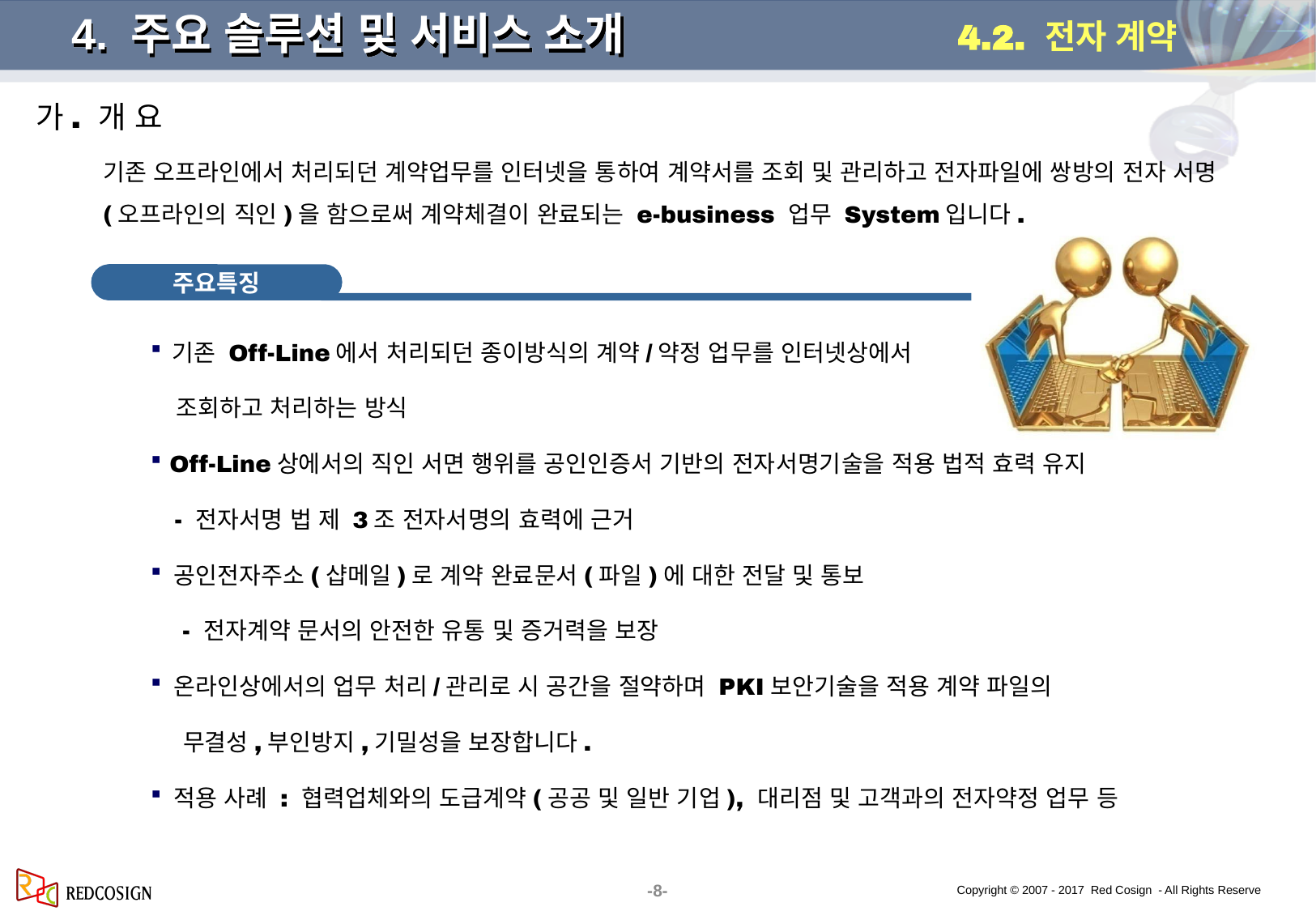

4. 주요 솔루션 및 서비스 소개
4.2. 전자 계약
가. 개 요
기존 오프라인에서 처리되던 계약업무를 인터넷을 통하여 계약서를 조회 및 관리하고 전자파일에 쌍방의 전자 서명(오프라인의 직인)을 함으로써 계약체결이 완료되는 e-business 업무 System입니다.

주요특징

 기존 Off-Line에서 처리되던 종이방식의 계약/약정 업무를 인터넷상에서
   조회하고 처리하는 방식
 Off-Line상에서의 직인 서면 행위를 공인인증서 기반의 전자서명기술을 적용 법적 효력 유지
   - 전자서명 법 제 3조 전자서명의 효력에 근거
 공인전자주소(샵메일)로 계약 완료문서(파일)에 대한 전달 및 통보
    - 전자계약 문서의 안전한 유통 및 증거력을 보장
 온라인상에서의 업무 처리/관리로 시 공간을 절약하며 PKI보안기술을 적용 계약 파일의
    무결성,부인방지,기밀성을 보장합니다.
 적용 사례 : 협력업체와의 도급계약(공공 및 일반 기업), 대리점 및 고객과의 전자약정 업무 등